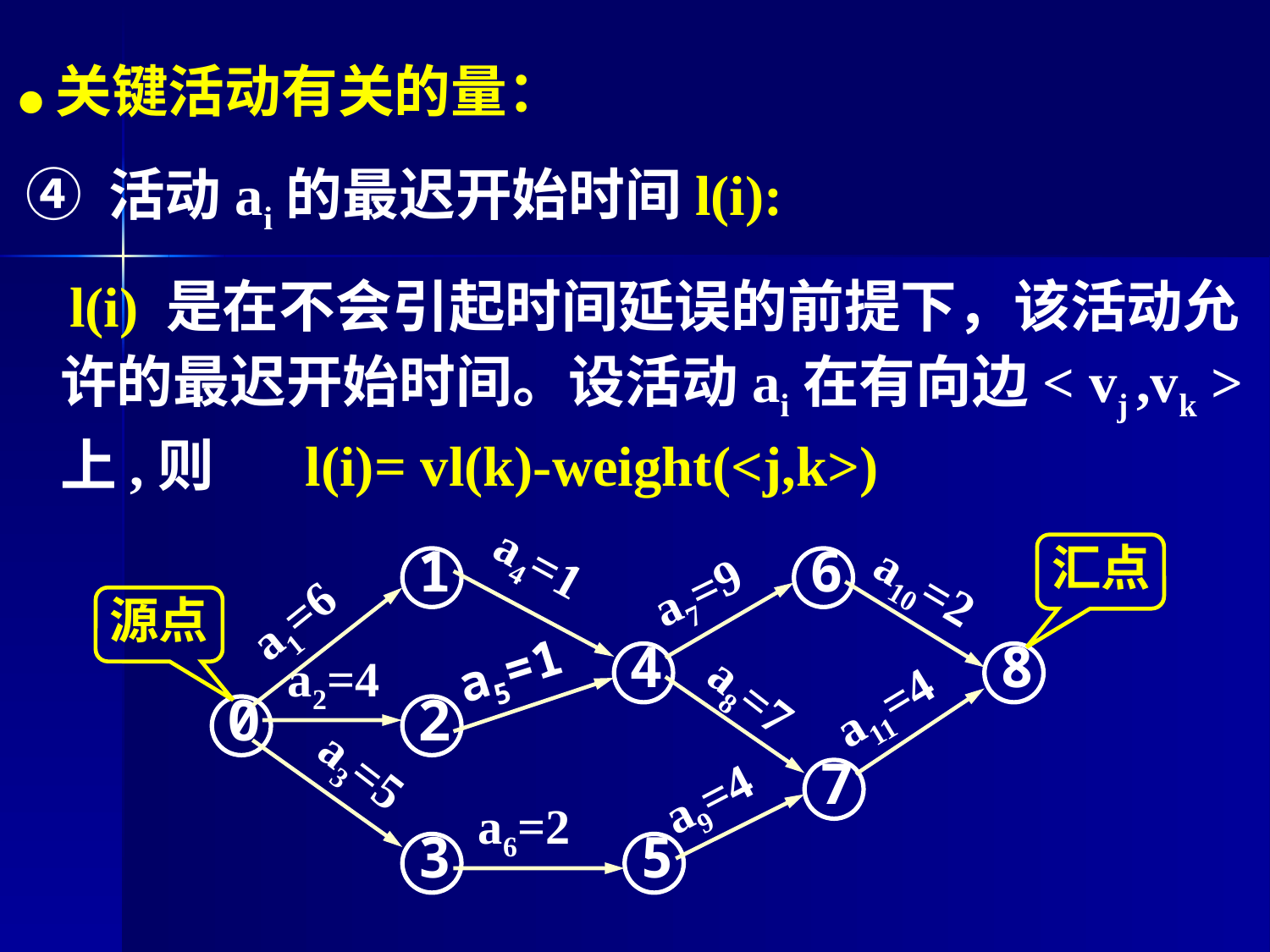

● 关键活动有关的量：
 ④ 活动ai的最迟开始时间l(i):
    l(i) 是在不会引起时间延误的前提下，该活动允许的最迟开始时间。设活动ai在有向边< vj ,vk >上,则      l(i)= vl(k)-weight(<j,k>)
1

6

汇点

a7=9
a4=1
a10=2

a1=6
源点

4

8

a5=1
a2=4
a11=4
0

2

a8=7

7

a9=4
a3=5
a6=2

3

5